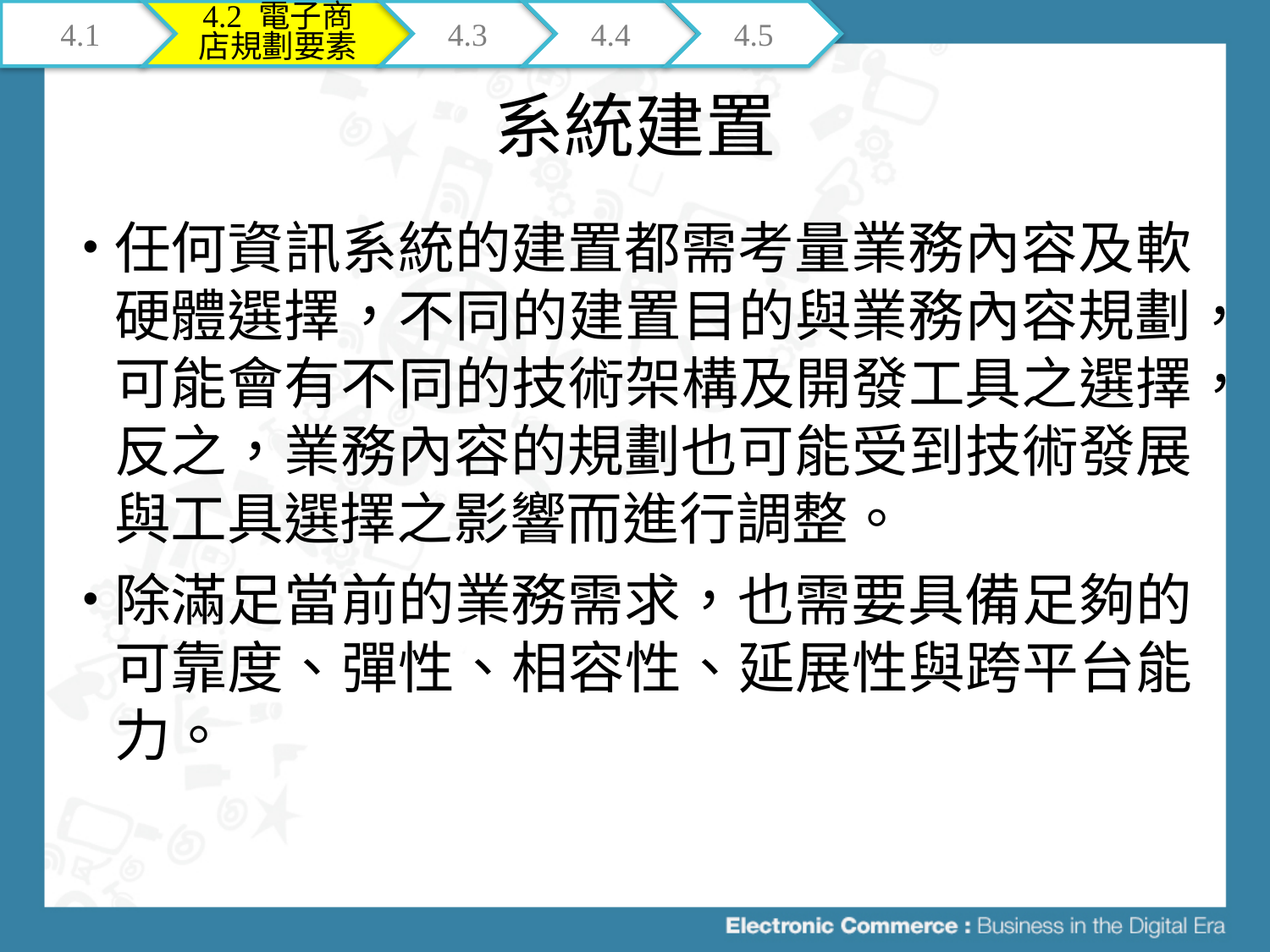

4.1
4.2 電子商店規劃要素
4.3
4.4
4.5
# 系統建置
任何資訊系統的建置都需考量業務內容及軟硬體選擇，不同的建置目的與業務內容規劃，可能會有不同的技術架構及開發工具之選擇，反之，業務內容的規劃也可能受到技術發展與工具選擇之影響而進行調整。
除滿足當前的業務需求，也需要具備足夠的可靠度、彈性、相容性、延展性與跨平台能力。